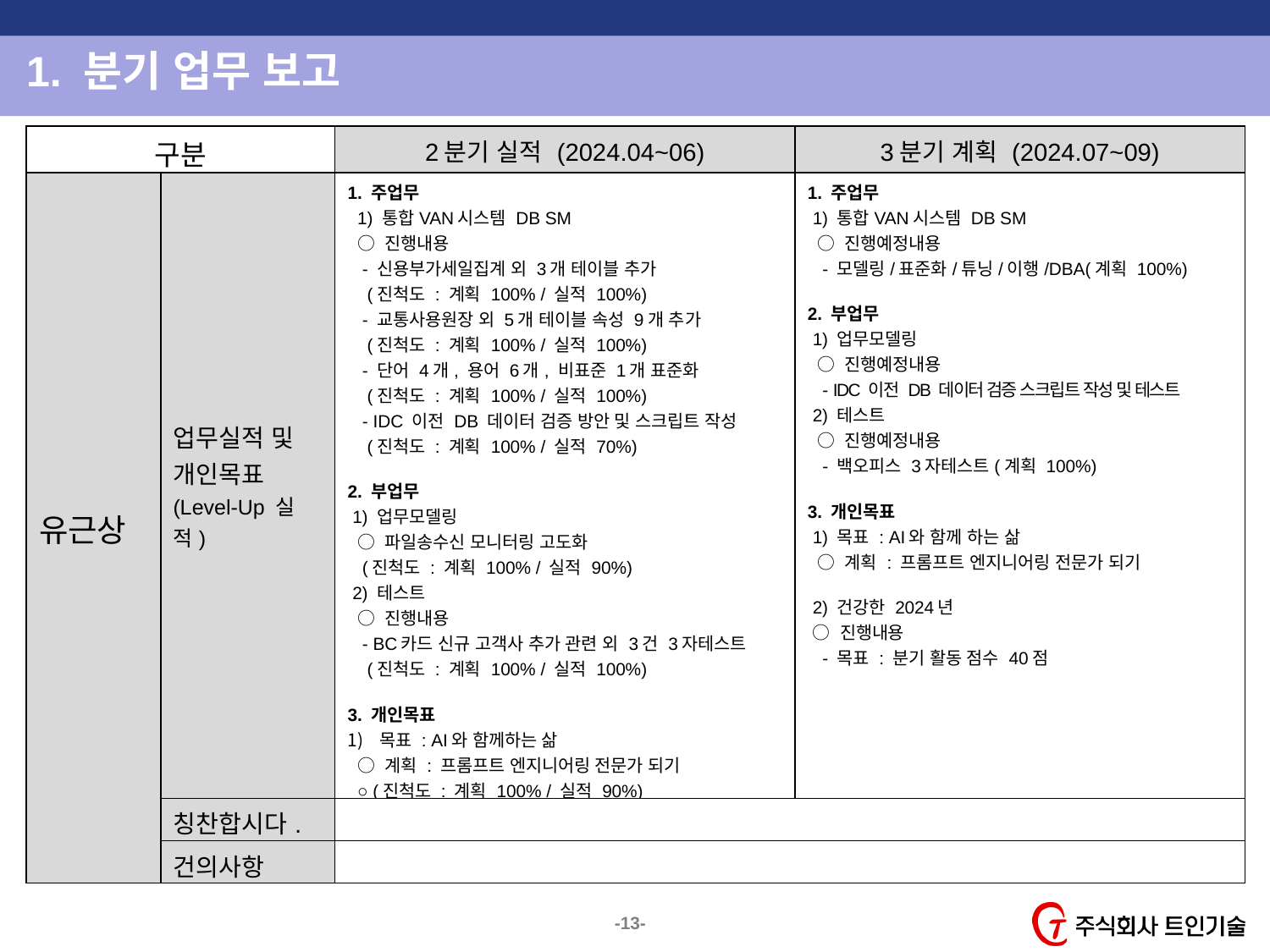

1. 분기 업무 보고
| 구분 |  | 2분기 실적 (2024.04~06) | 3분기 계획 (2024.07~09) |
| --- | --- | --- | --- |
| 유근상 | 업무실적 및 개인목표 (Level-Up 실적) | 1. 주업무 1) 통합VAN시스템 DB SM ○ 진행내용 - 신용부가세일집계 외 3개 테이블 추가 (진척도 : 계획 100% / 실적 100%) - 교통사용원장 외 5개 테이블 속성 9개 추가 (진척도 : 계획 100% / 실적 100%) - 단어 4개, 용어 6개, 비표준 1개 표준화 (진척도 : 계획 100% / 실적 100%) - IDC 이전 DB 데이터 검증 방안 및 스크립트 작성 (진척도 : 계획 100% / 실적 70%) 2. 부업무 1) 업무모델링 ○ 파일송수신 모니터링 고도화 (진척도 : 계획 100% / 실적 90%) 2) 테스트 ○ 진행내용 - BC카드 신규 고객사 추가 관련 외 3건 3자테스트 (진척도 : 계획 100% / 실적 100%) 3. 개인목표 목표 : AI와 함께하는 삶 ○ 계획 : 프롬프트 엔지니어링 전문가 되기 ○ (진척도 : 계획 100% / 실적 90%) 2) 목표 : 건강한 2024년 ○ 계획 : 1분기 내 활동점수 40 점 획득 ○ 실적 : 활동점수 6점 획득 | 1. 주업무 1) 통합VAN시스템 DB SM ○ 진행예정내용 - 모델링/표준화/튜닝/이행/DBA(계획 100%) 2. 부업무 1) 업무모델링 ○ 진행예정내용 - IDC 이전 DB 데이터 검증 스크립트 작성 및 테스트 2) 테스트 ○ 진행예정내용 - 백오피스 3자테스트(계획 100%) 3. 개인목표 1) 목표 : AI와 함께 하는 삶 ○ 계획 : 프롬프트 엔지니어링 전문가 되기 2) 건강한 2024년 ○ 진행내용 - 목표 : 분기 활동 점수 40점 |
|  | 칭찬합시다. |  |  |
|  | 건의사항 |  |  |